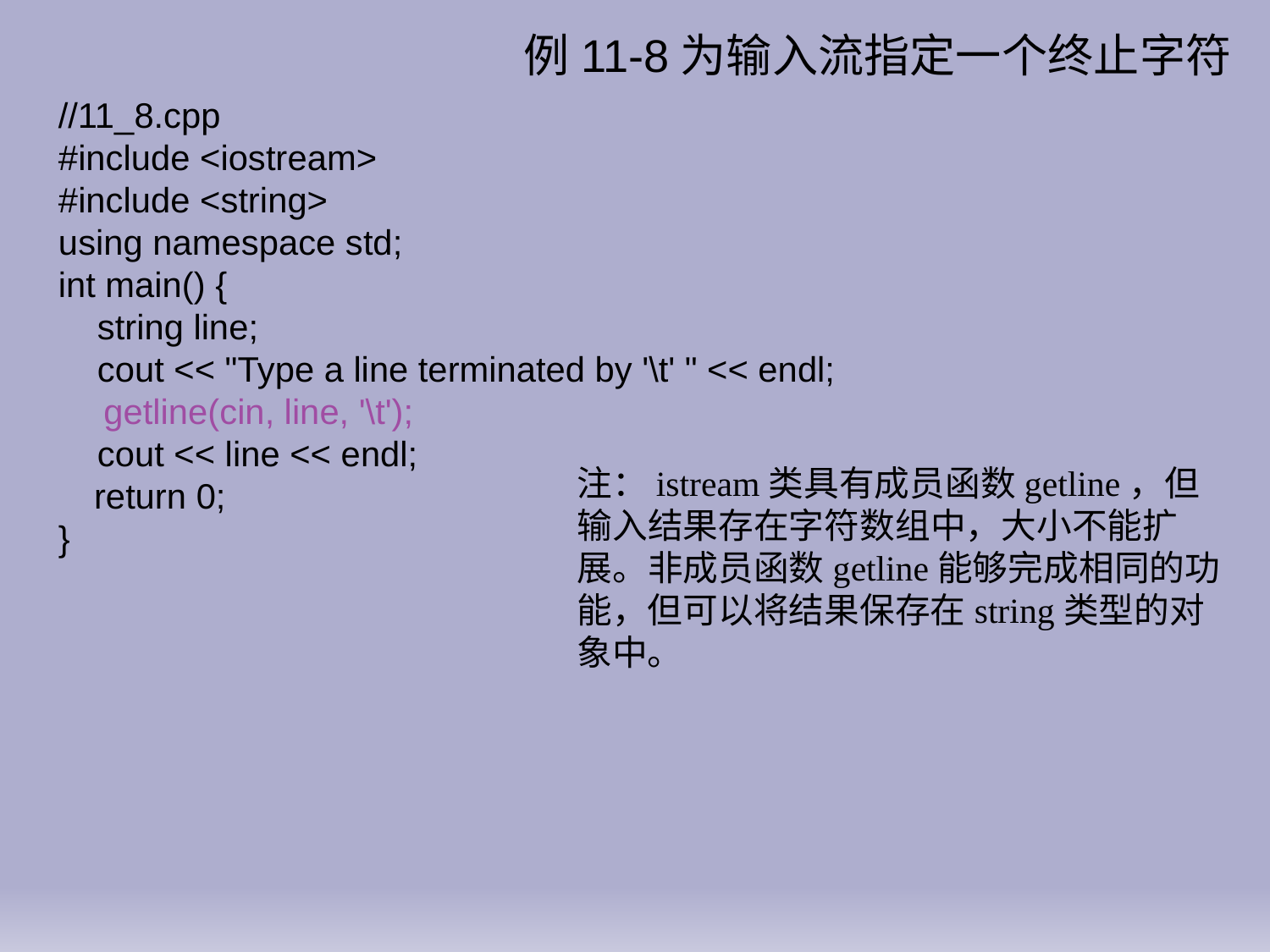

# 例11-8为输入流指定一个终止字符
//11_8.cpp
#include <iostream>
#include <string>
using namespace std;
int main() {
    string line;
    cout << "Type a line terminated by '\t' " << endl;
	 getline(cin, line, '\t');
    cout << line << endl;
	return 0;
}
注：istream类具有成员函数getline，但输入结果存在字符数组中，大小不能扩展。非成员函数getline能够完成相同的功能，但可以将结果保存在string类型的对象中。